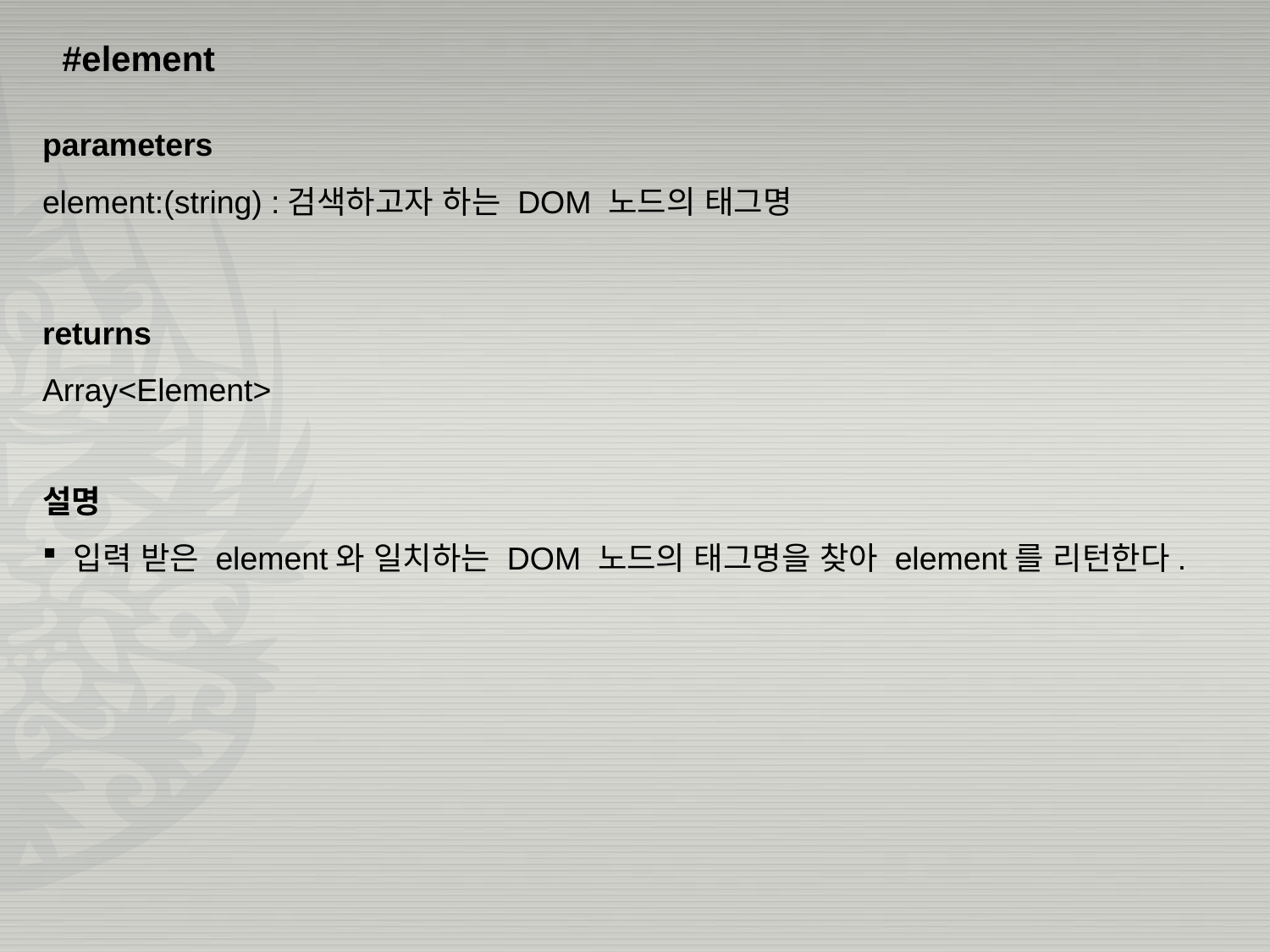

#element
parameters
element:(string) :검색하고자 하는 DOM 노드의 태그명
returns
Array<Element>
설명
 입력 받은 element와 일치하는 DOM 노드의 태그명을 찾아 element를 리턴한다.